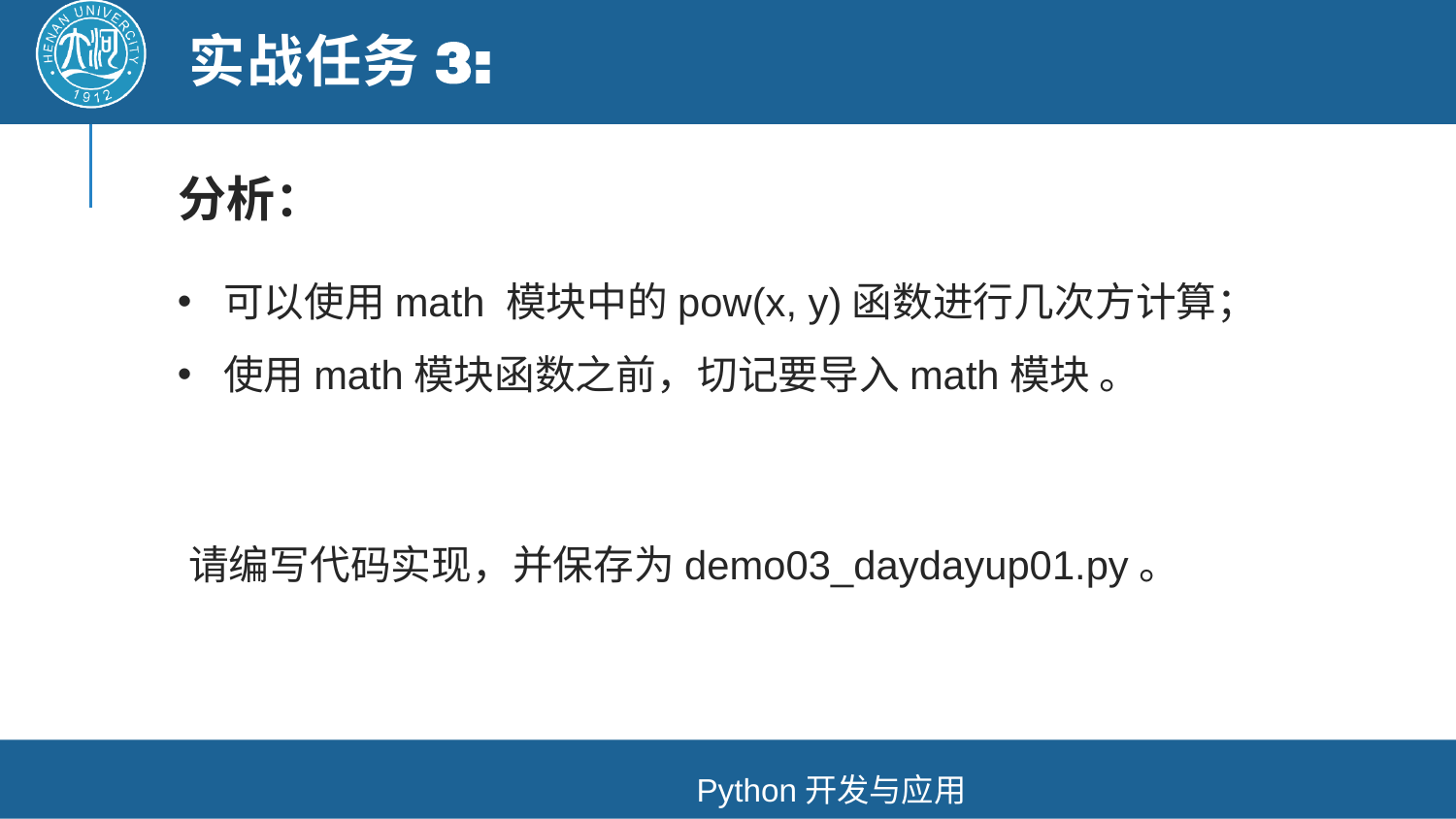

# 实战任务3:
分析：
可以使用math 模块中的pow(x, y)函数进行几次方计算；
使用math模块函数之前，切记要导入math模块 。
请编写代码实现，并保存为demo03_daydayup01.py。

Python开发与应用
53